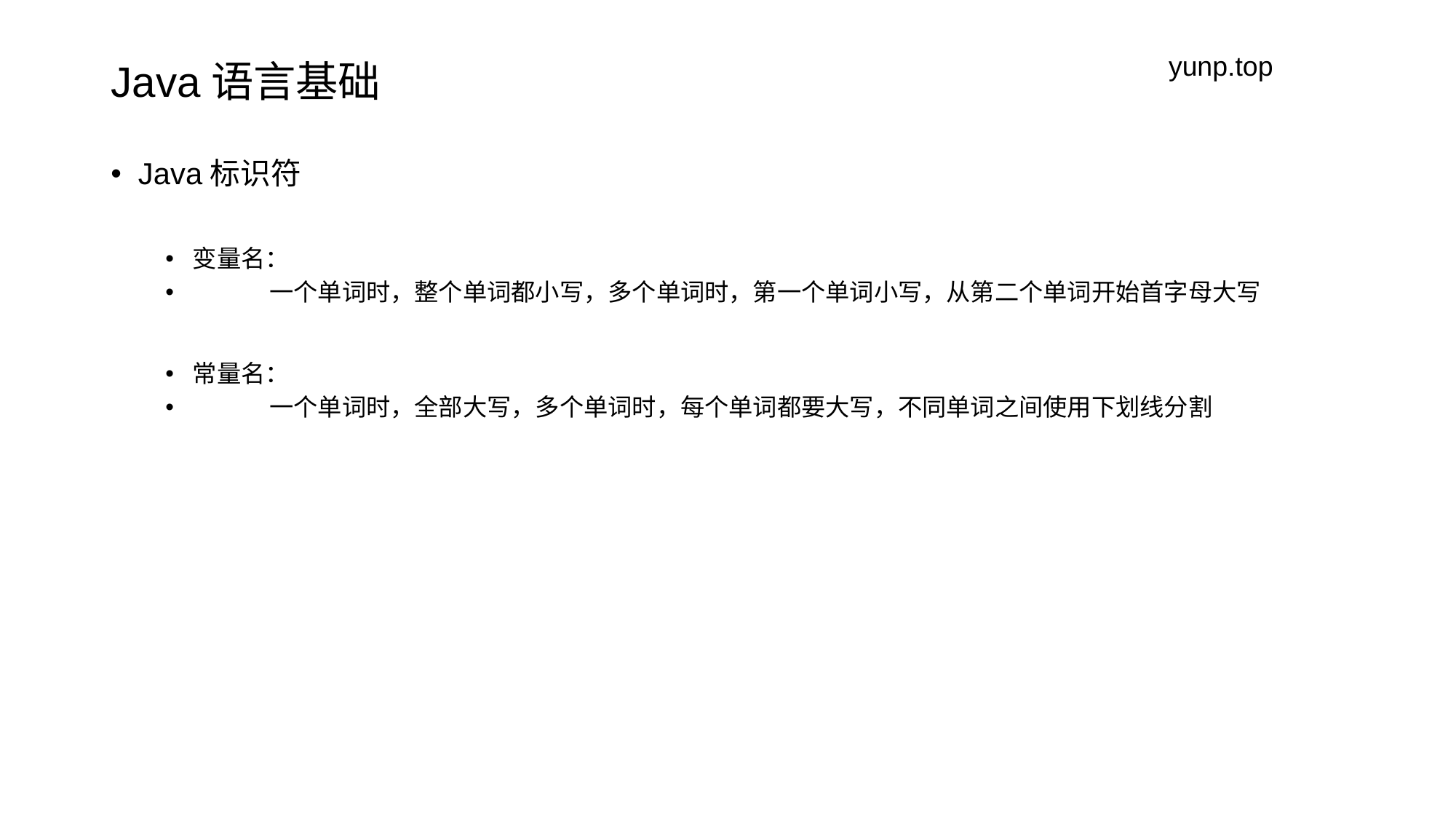

# Java语言基础
yunp.top
Java标识符

变量名：
             一个单词时，整个单词都小写，多个单词时，第一个单词小写，从第二个单词开始首字母大写

常量名：
             一个单词时，全部大写，多个单词时，每个单词都要大写，不同单词之间使用下划线分割